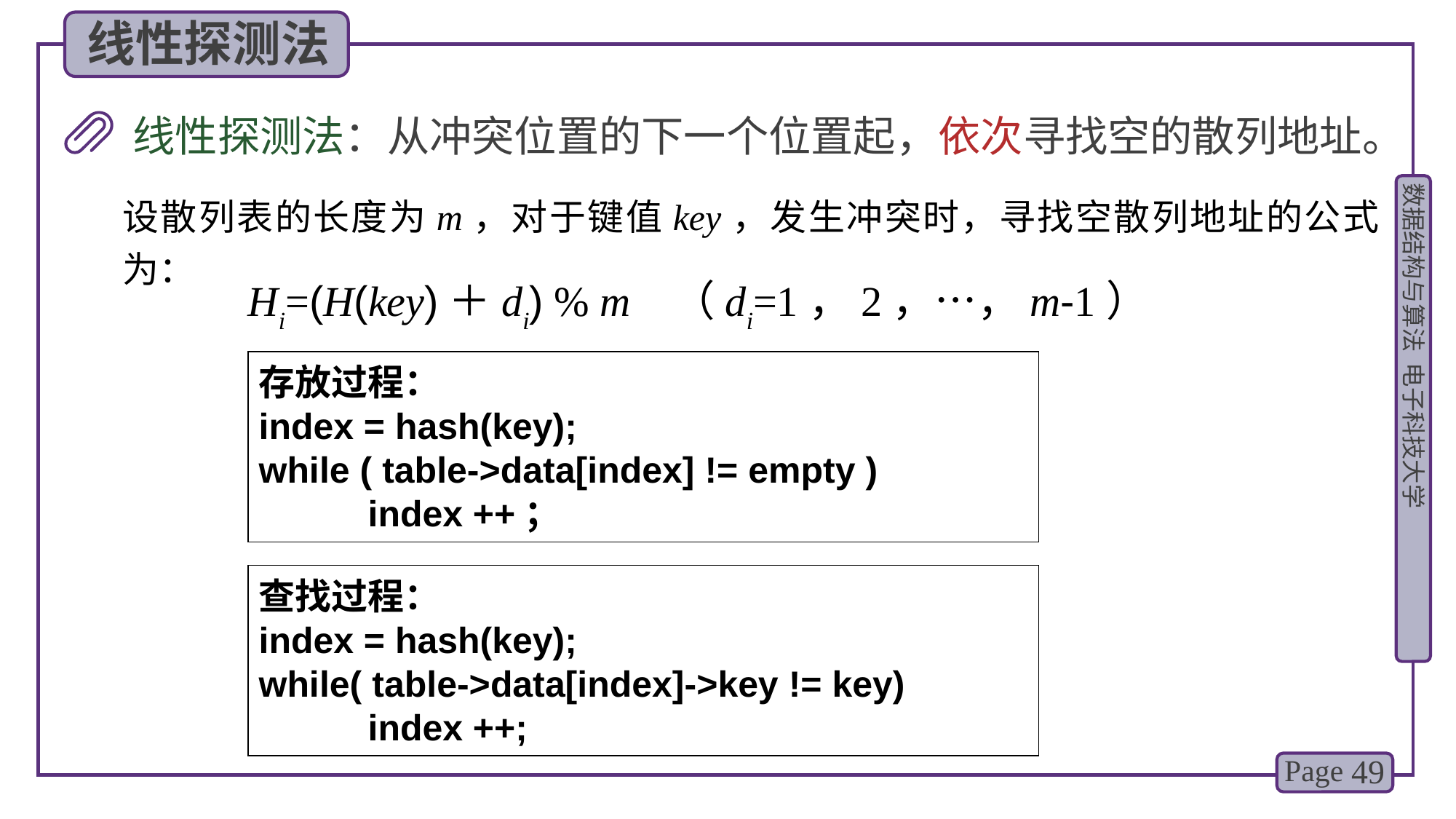

线性探测法

线性探测法：从冲突位置的下一个位置起，依次寻找空的散列地址。

设散列表的长度为m，对于键值key，发生冲突时，寻找空散列地址的公式为：
Hi=(H(key)＋di) % m   （di=1，2，…，m-1）
存放过程：
index = hash(key);
while ( table->data[index] != empty )
	index ++；
查找过程：
index = hash(key);
while( table->data[index]->key != key)
	index ++;